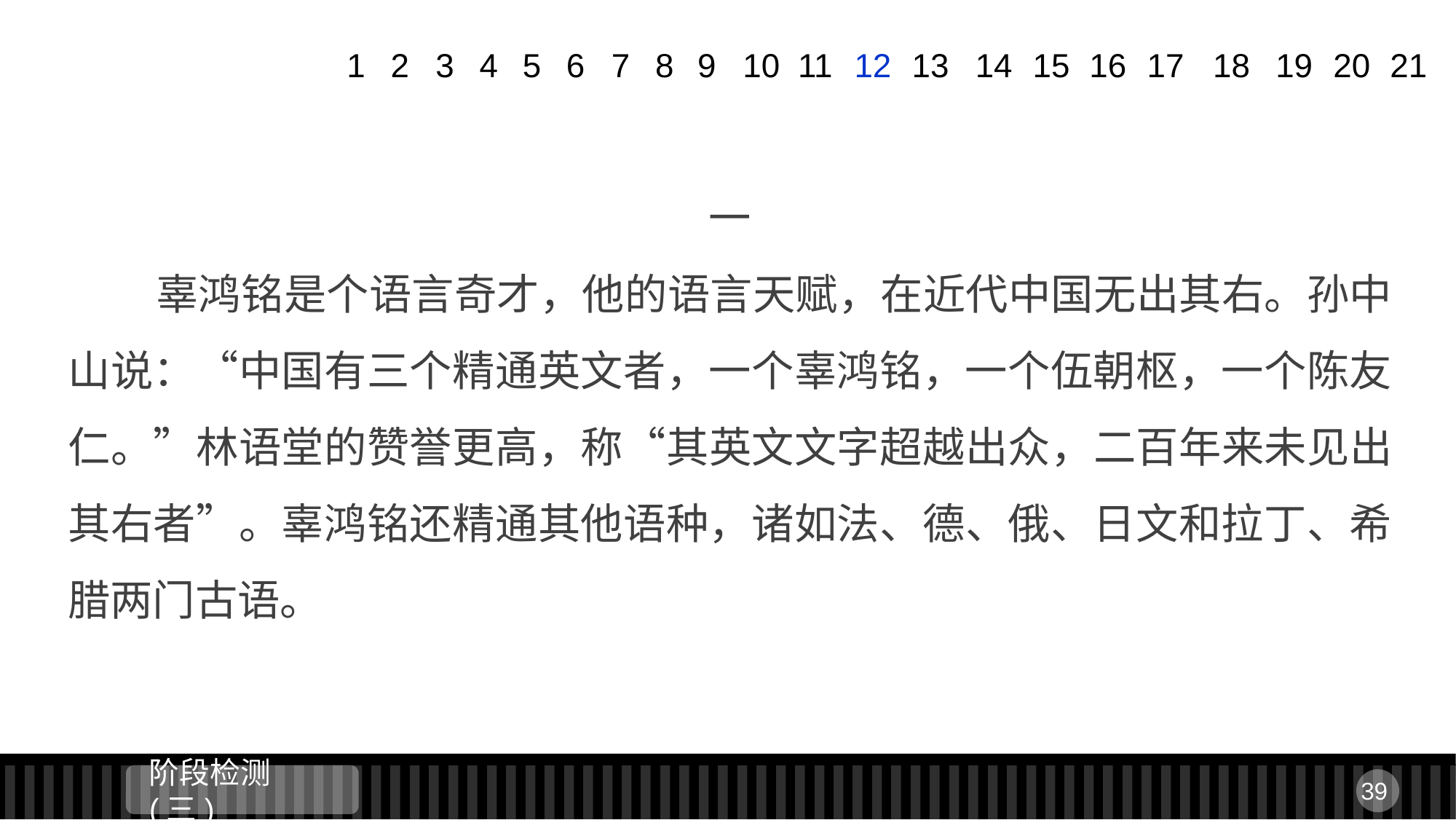

1
2
3
4
5
6
7
8
9
11
12
13
14
15
16
17
18
19
20
21
10
一
        辜鸿铭是个语言奇才，他的语言天赋，在近代中国无出其右。孙中山说：“中国有三个精通英文者，一个辜鸿铭，一个伍朝枢，一个陈友仁。”林语堂的赞誉更高，称“其英文文字超越出众，二百年来未见出其右者”。辜鸿铭还精通其他语种，诸如法、德、俄、日文和拉丁、希腊两门古语。